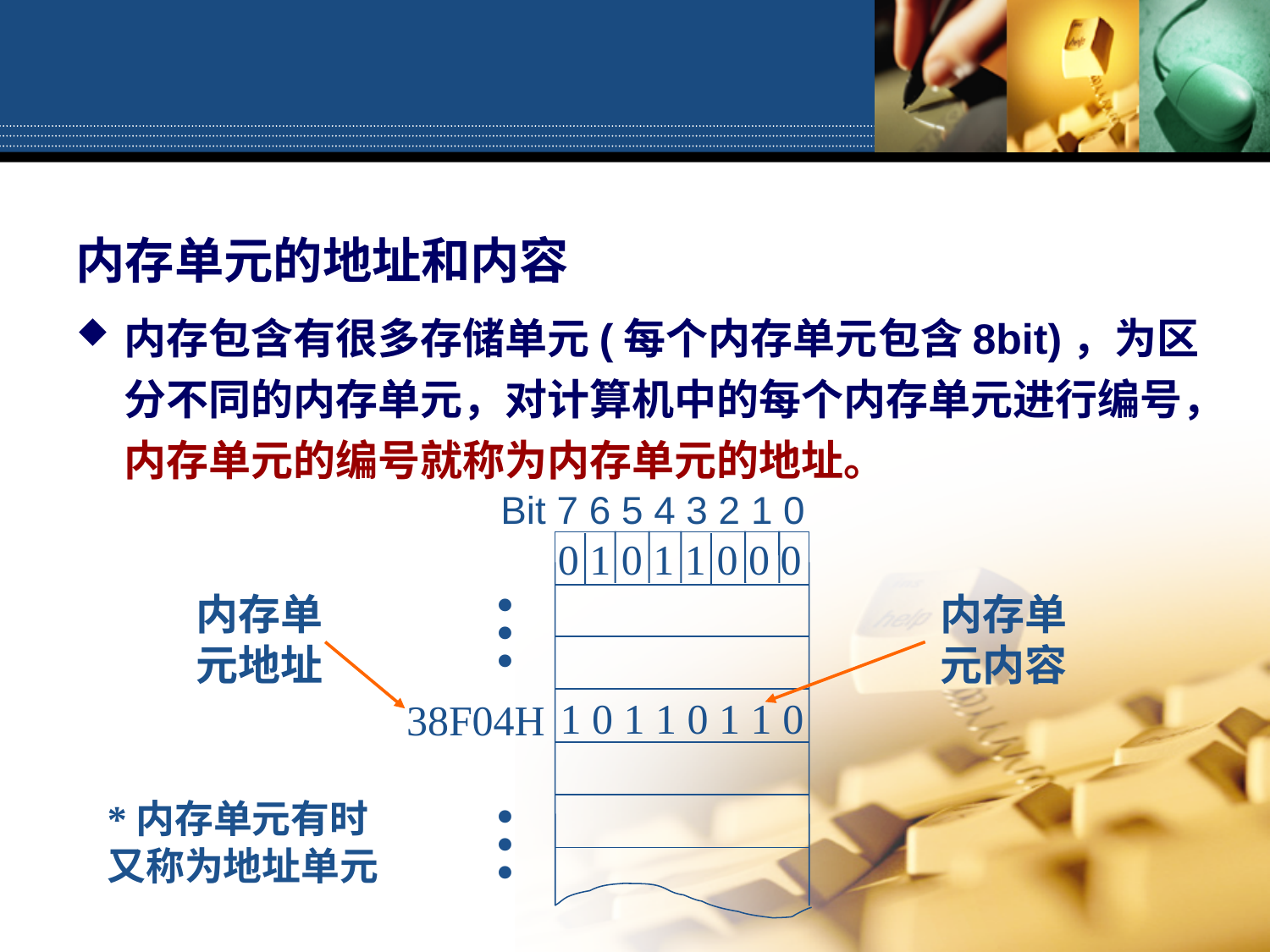

内存单元的地址和内容
内存包含有很多存储单元(每个内存单元包含8bit)，为区分不同的内存单元，对计算机中的每个内存单元进行编号，内存单元的编号就称为内存单元的地址。
Bit 7 6 5 4 3 2 1 0
0 1 0 1 1 0 0 0

内存单
元地址
.
.
.
内存单
元内容

1 0 1 1 0 1 1 0
38F04H

*内存单元有时又称为地址单元
.
.
.